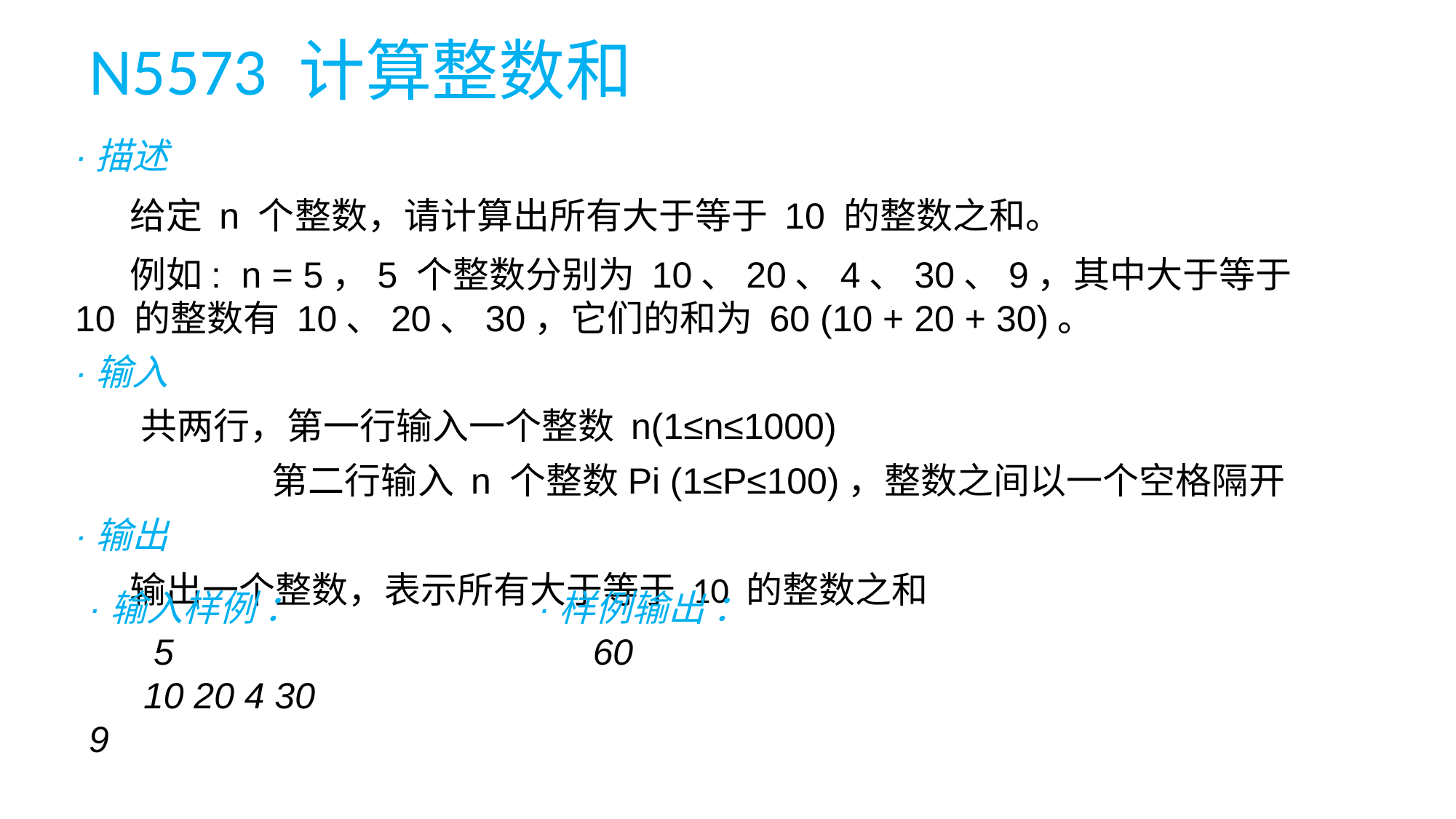

# N5573 计算整数和
·描述
给定 n 个整数，请计算出所有大于等于 10 的整数之和。
例如:  n = 5，5 个整数分别为 10、20、4、30、9，其中大于等于 10 的整数有 10、20、30，它们的和为 60 (10 + 20 + 30)。
·输入
       共两行，第一行输入一个整数 n(1≤n≤1000)
                       第二行输入 n 个整数Pi (1≤P≤100)，整数之间以一个空格隔开
·输出
输出一个整数，表示所有大于等于 10 的整数之和
·输入样例 ：
 5
10 20 4 30 9
·样例输出 ：
60